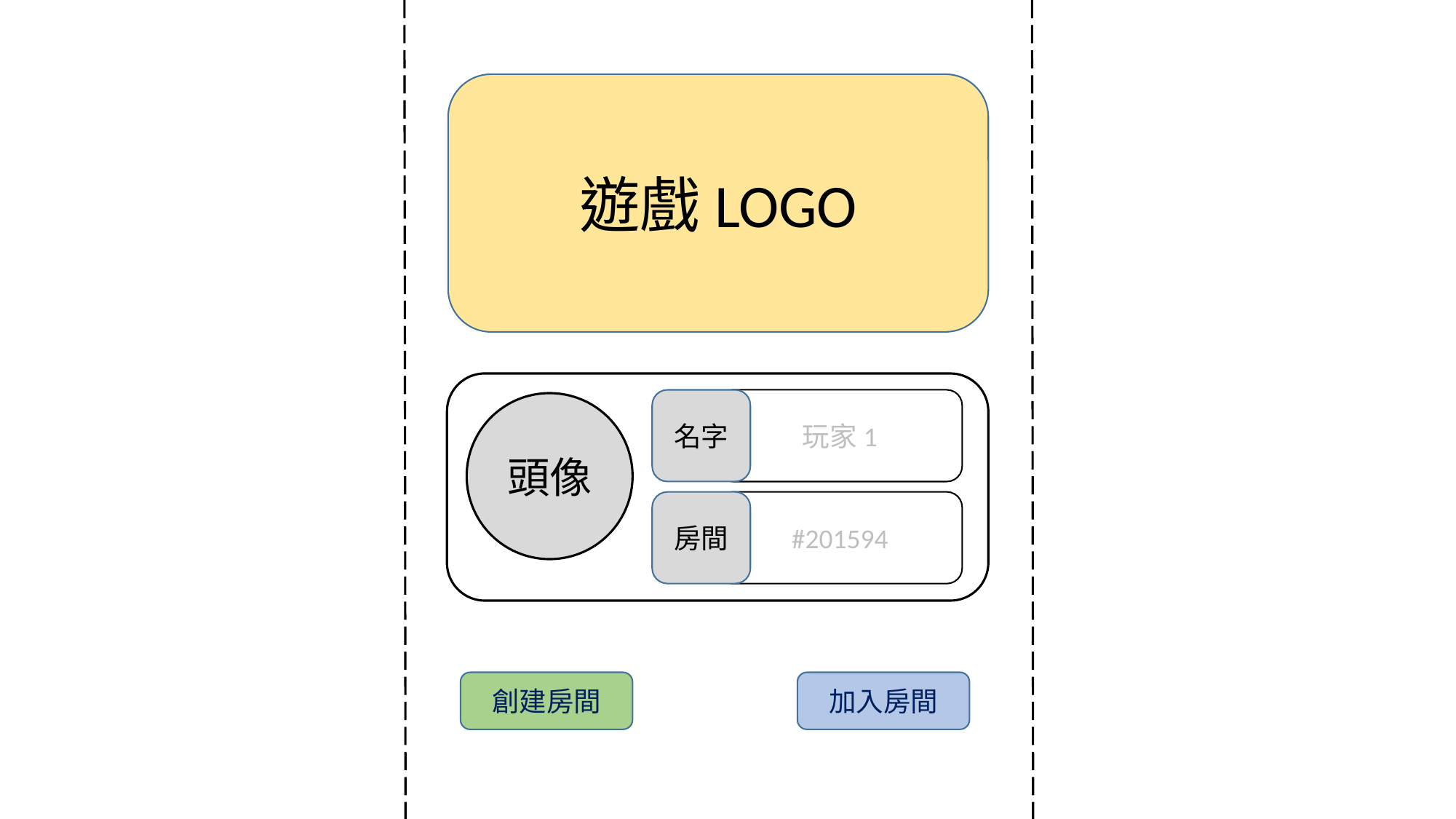

遊戲LOGO

玩家1
名字
頭像
#201594
房間
創建房間
加入房間